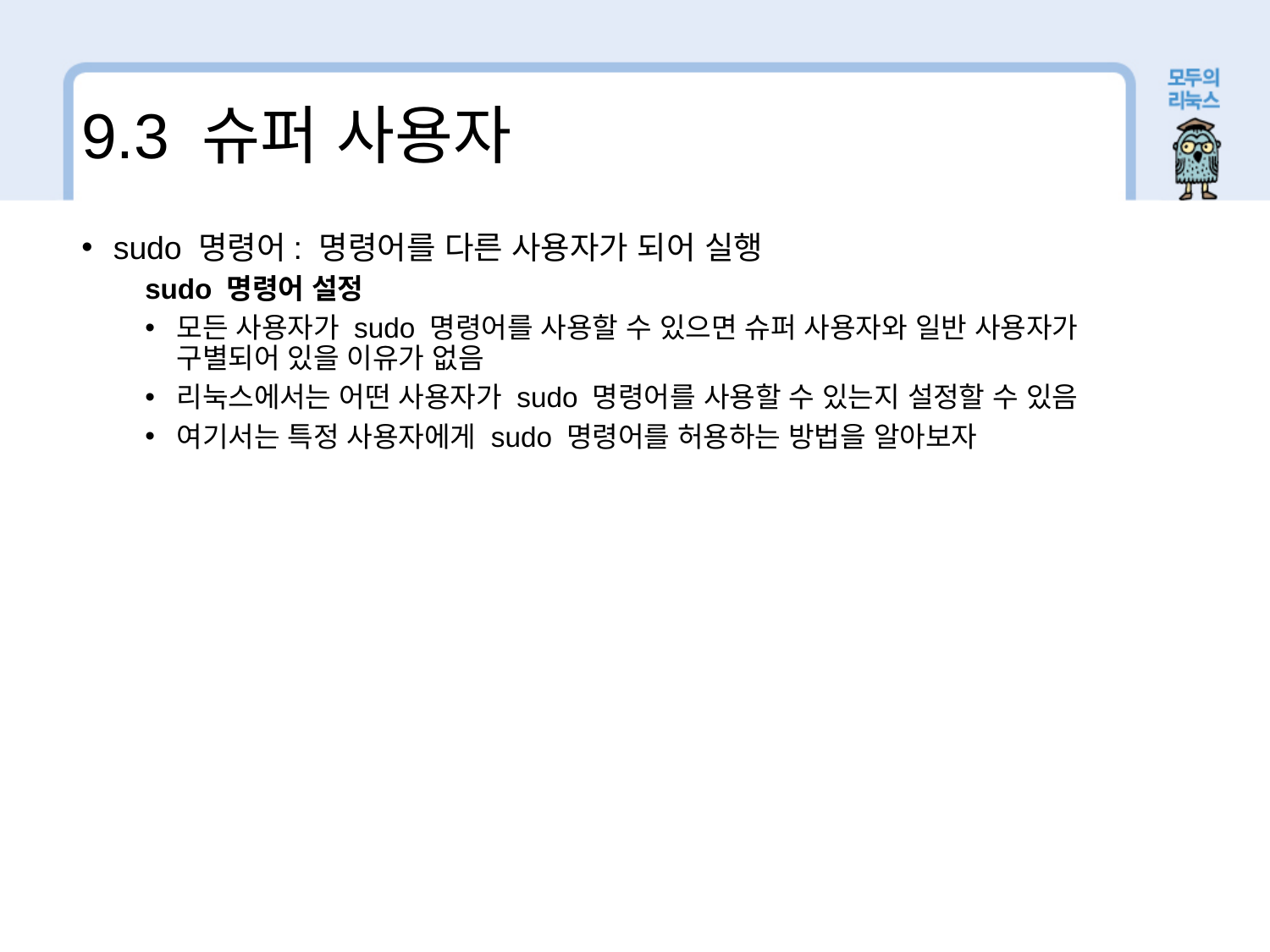

9.3 슈퍼 사용자
sudo 명령어: 명령어를 다른 사용자가 되어 실행
sudo 명령어 설정
모든 사용자가 sudo 명령어를 사용할 수 있으면 슈퍼 사용자와 일반 사용자가 구별되어 있을 이유가 없음
리눅스에서는 어떤 사용자가 sudo 명령어를 사용할 수 있는지 설정할 수 있음
여기서는 특정 사용자에게 sudo 명령어를 허용하는 방법을 알아보자